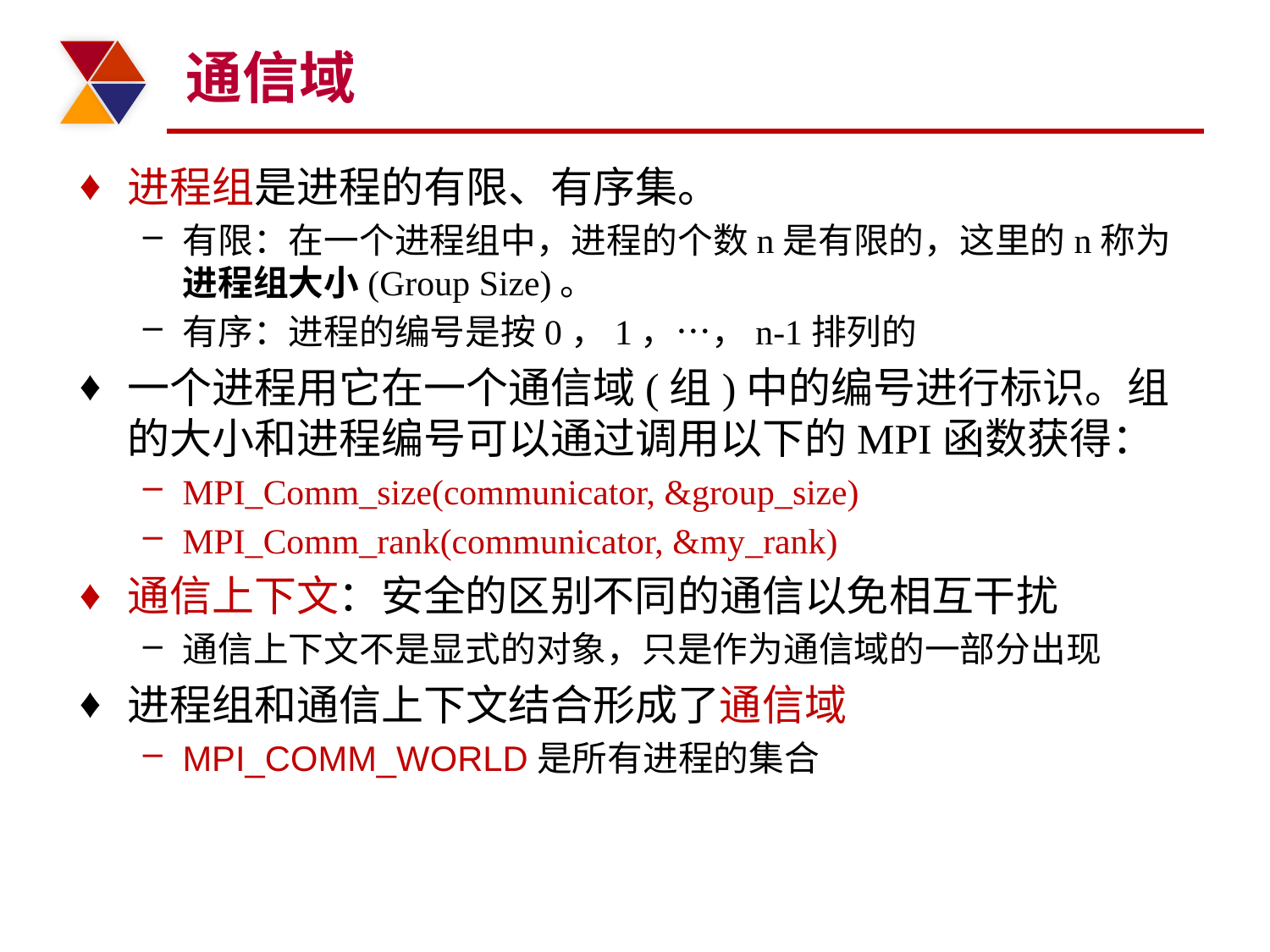

# 通信域
进程组是进程的有限、有序集。
有限：在一个进程组中，进程的个数n是有限的，这里的n称为进程组大小(Group Size)。
有序：进程的编号是按0，1，…，n-1排列的
一个进程用它在一个通信域(组)中的编号进行标识。组的大小和进程编号可以通过调用以下的MPI函数获得：
MPI_Comm_size(communicator, &group_size)
MPI_Comm_rank(communicator, &my_rank)
通信上下文：安全的区别不同的通信以免相互干扰
通信上下文不是显式的对象，只是作为通信域的一部分出现
进程组和通信上下文结合形成了通信域
MPI_COMM_WORLD是所有进程的集合